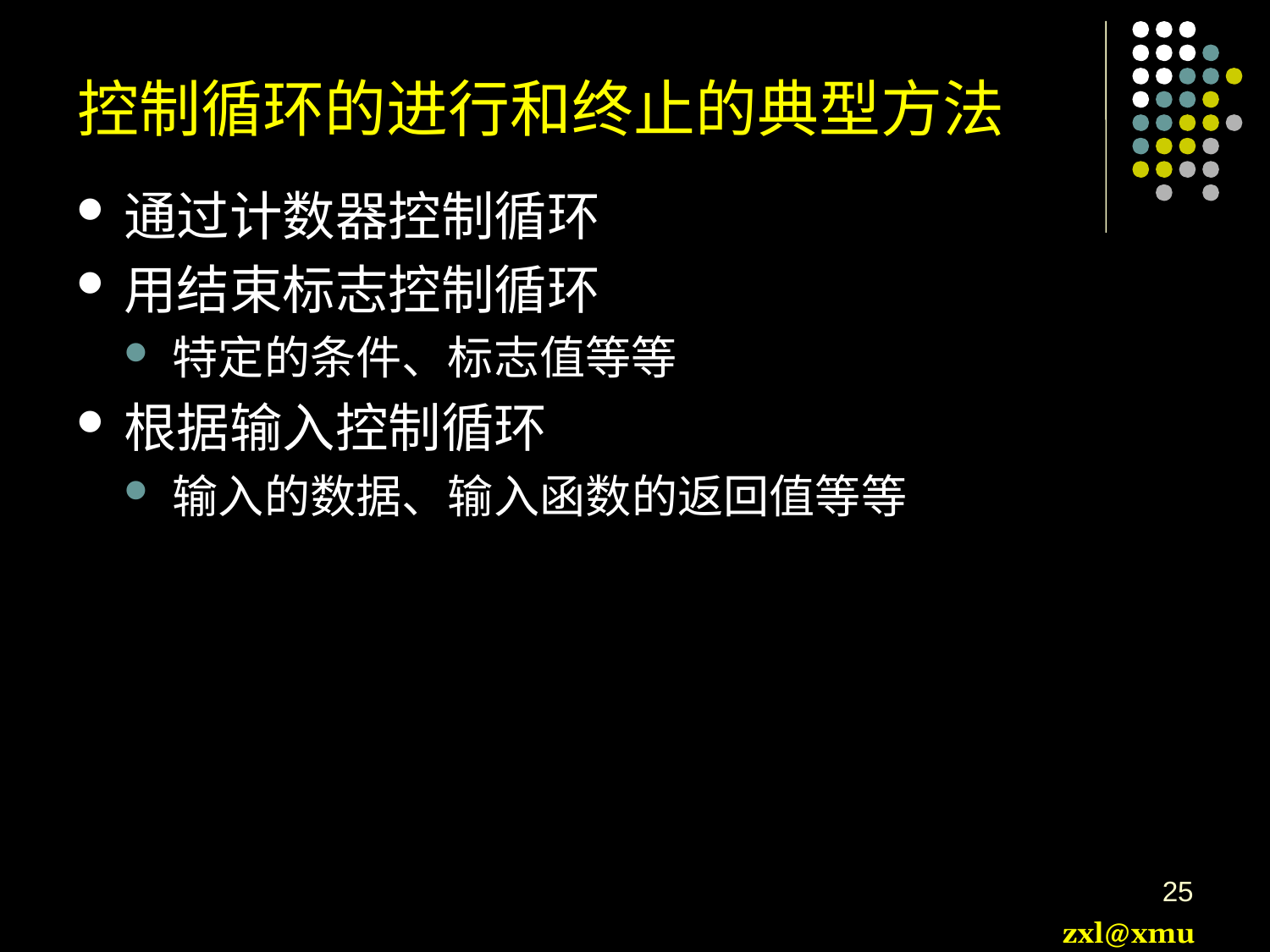

# 控制循环的进行和终止的典型方法
通过计数器控制循环
用结束标志控制循环
特定的条件、标志值等等
根据输入控制循环
输入的数据、输入函数的返回值等等
25